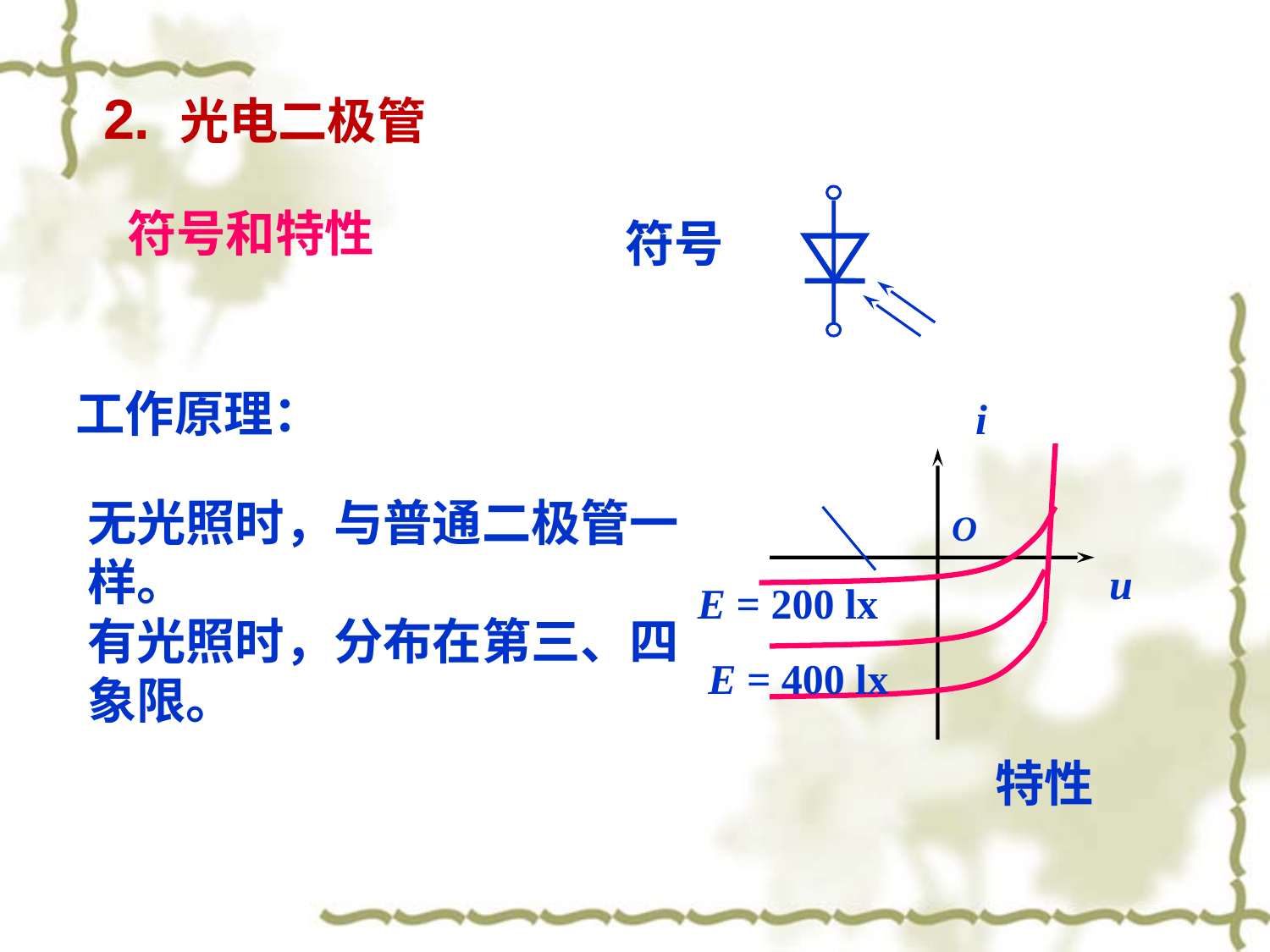

2. 光电二极管

符号和特性
符号
工作原理：
i

O

u

E = 200 lx

E = 400 lx
无光照时，与普通二极管一样。
有光照时，分布在第三、四象限。
特性
58